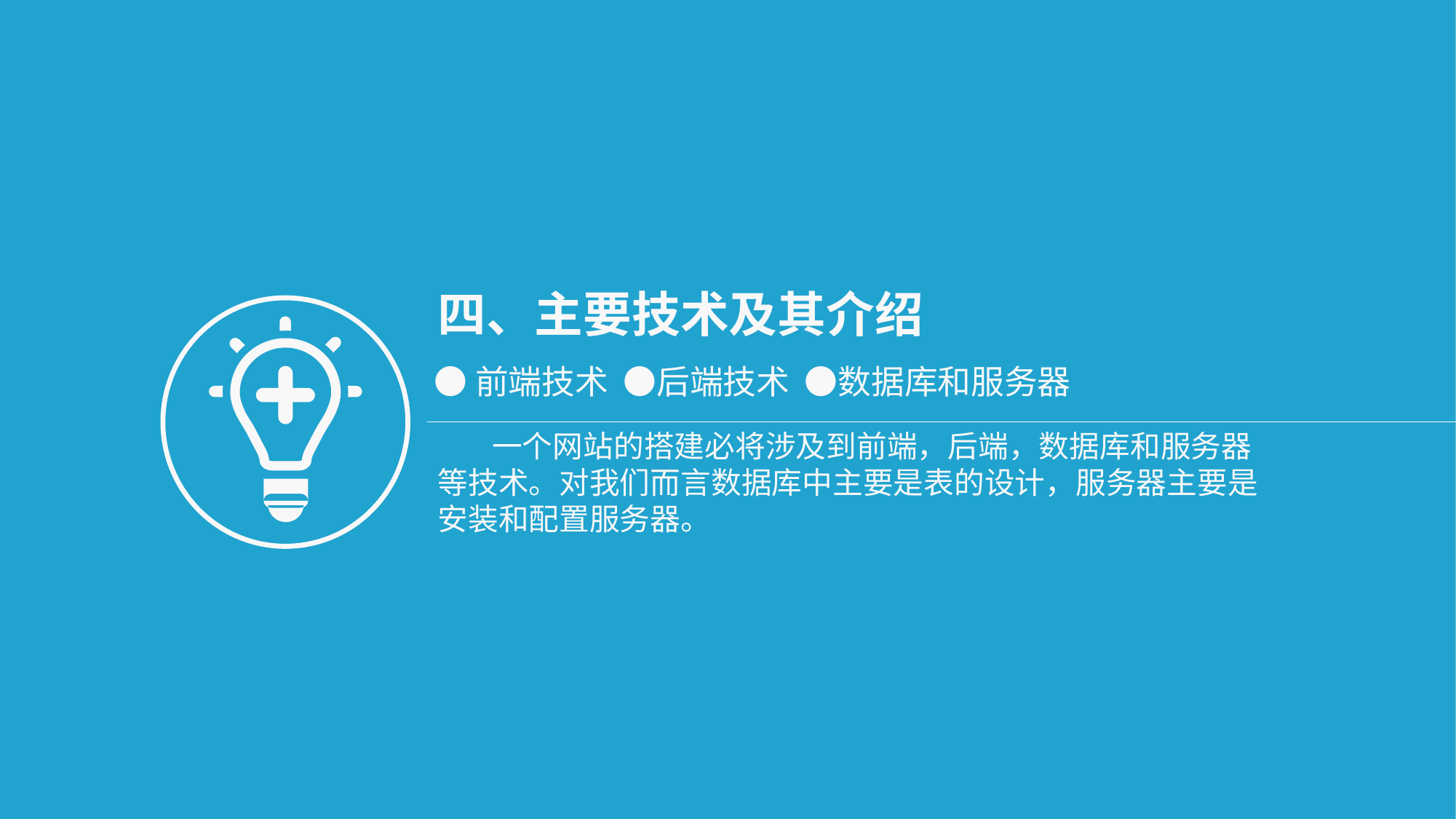

四、主要技术及其介绍

●前端技术  ●后端技术  ●数据库和服务器
       一个网站的搭建必将涉及到前端，后端，数据库和服务器等技术。对我们而言数据库中主要是表的设计，服务器主要是安装和配置服务器。